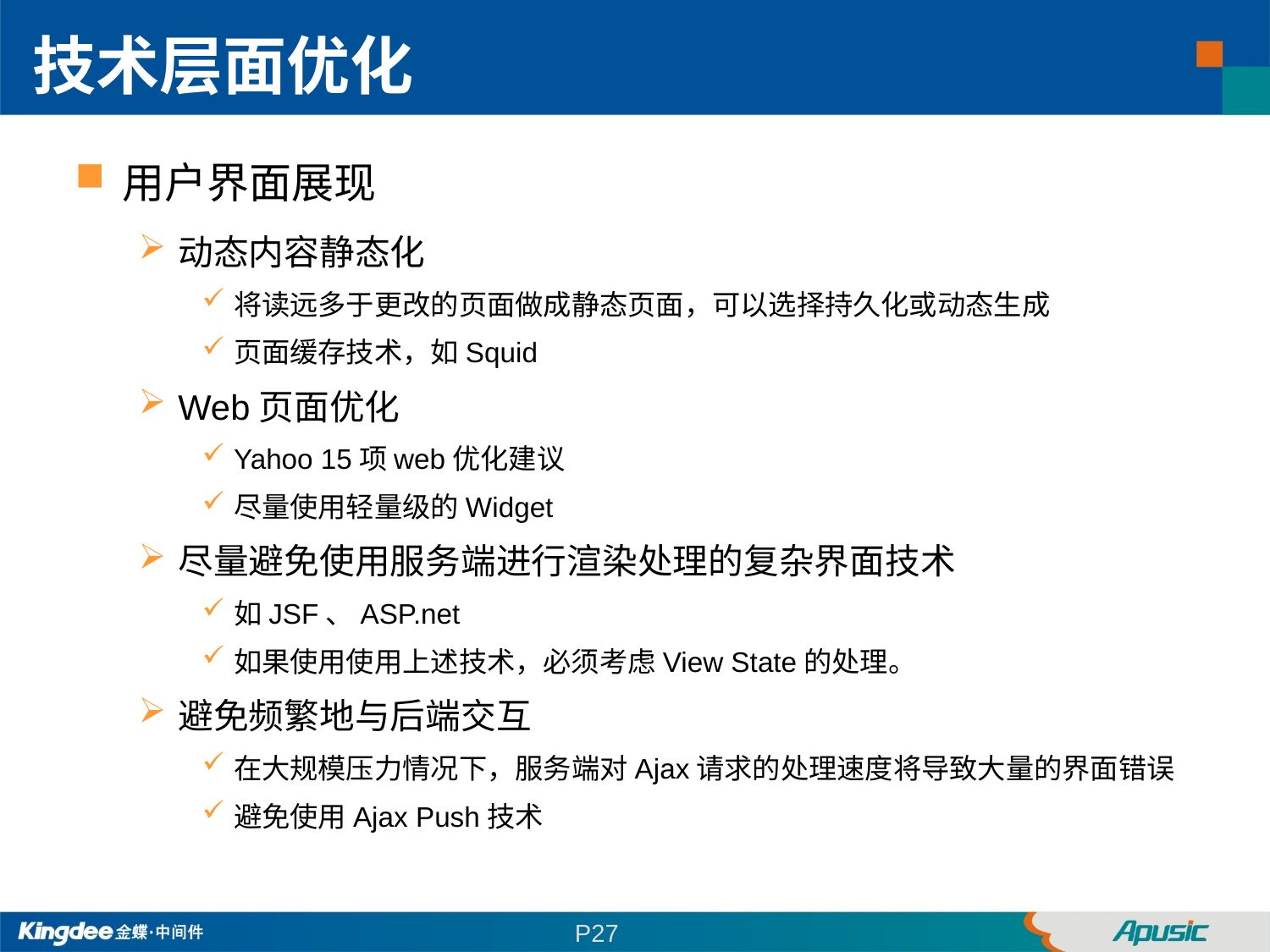

技术层面优化
用户界面展现
动态内容静态化
将读远多于更改的页面做成静态页面，可以选择持久化或动态生成
页面缓存技术，如Squid
Web页面优化
Yahoo 15项web优化建议
尽量使用轻量级的Widget
尽量避免使用服务端进行渲染处理的复杂界面技术
如JSF、ASP.net
如果使用使用上述技术，必须考虑View State的处理。
避免频繁地与后端交互
在大规模压力情况下，服务端对Ajax请求的处理速度将导致大量的界面错误
避免使用Ajax Push技术